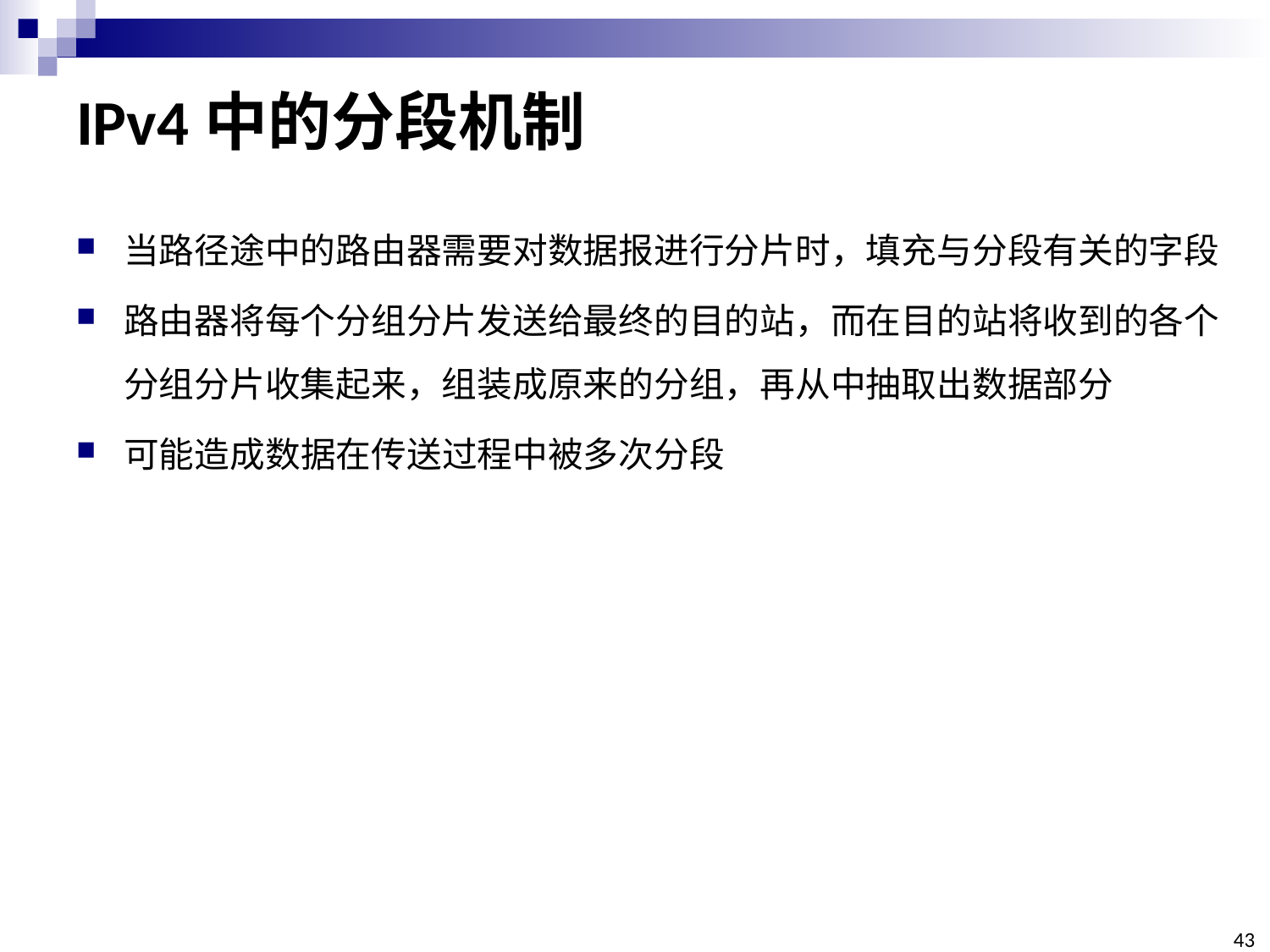

# IPv4中的分段机制
当路径途中的路由器需要对数据报进行分片时，填充与分段有关的字段
路由器将每个分组分片发送给最终的目的站，而在目的站将收到的各个分组分片收集起来，组装成原来的分组，再从中抽取出数据部分
可能造成数据在传送过程中被多次分段
43